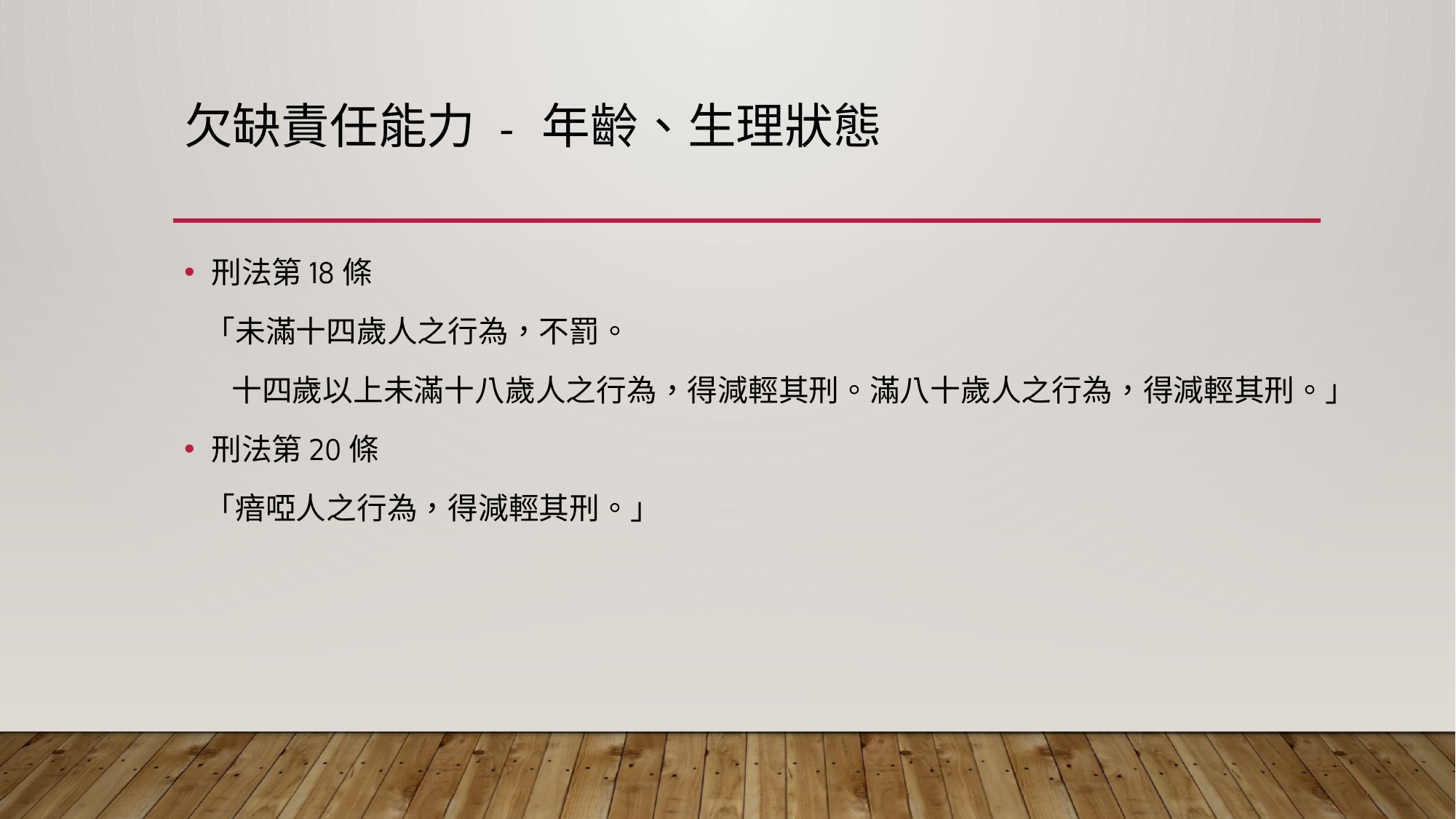

# 欠缺責任能力 - 年齡、生理狀態
刑法第18條
  「未滿十四歲人之行為，不罰。
      十四歲以上未滿十八歲人之行為，得減輕其刑。滿八十歲人之行為，得減輕其刑。」
刑法第20條
  「瘖啞人之行為，得減輕其刑。」